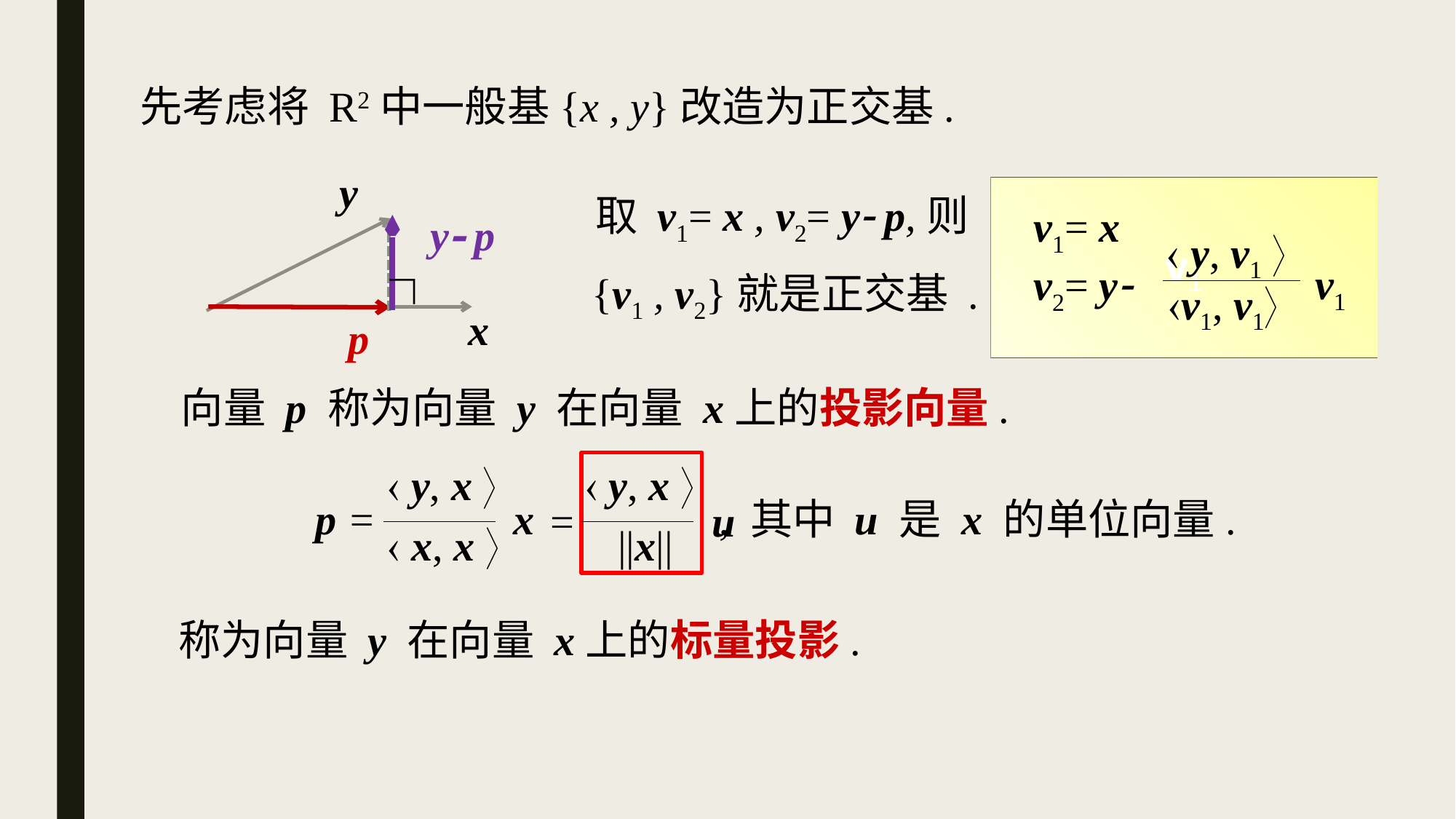

先考虑将 R2中一般基{x , y}改造为正交基.
y
v1
v1= x
v2= y−
〈 y, v1 〉
v1
〈v1, v1〉
取 v1= x , v2= y− p,则
y− p
{v1 , v2}就是正交基 .
∟
x
p
向量 p 称为向量 y 在向量 x上的投影向量.
〈 y, x 〉
〈 y, x 〉

p =             x
, 其中 u 是 x 的单位向量.
=             u
〈 x, x 〉
||x||
称为向量 y 在向量 x上的标量投影.